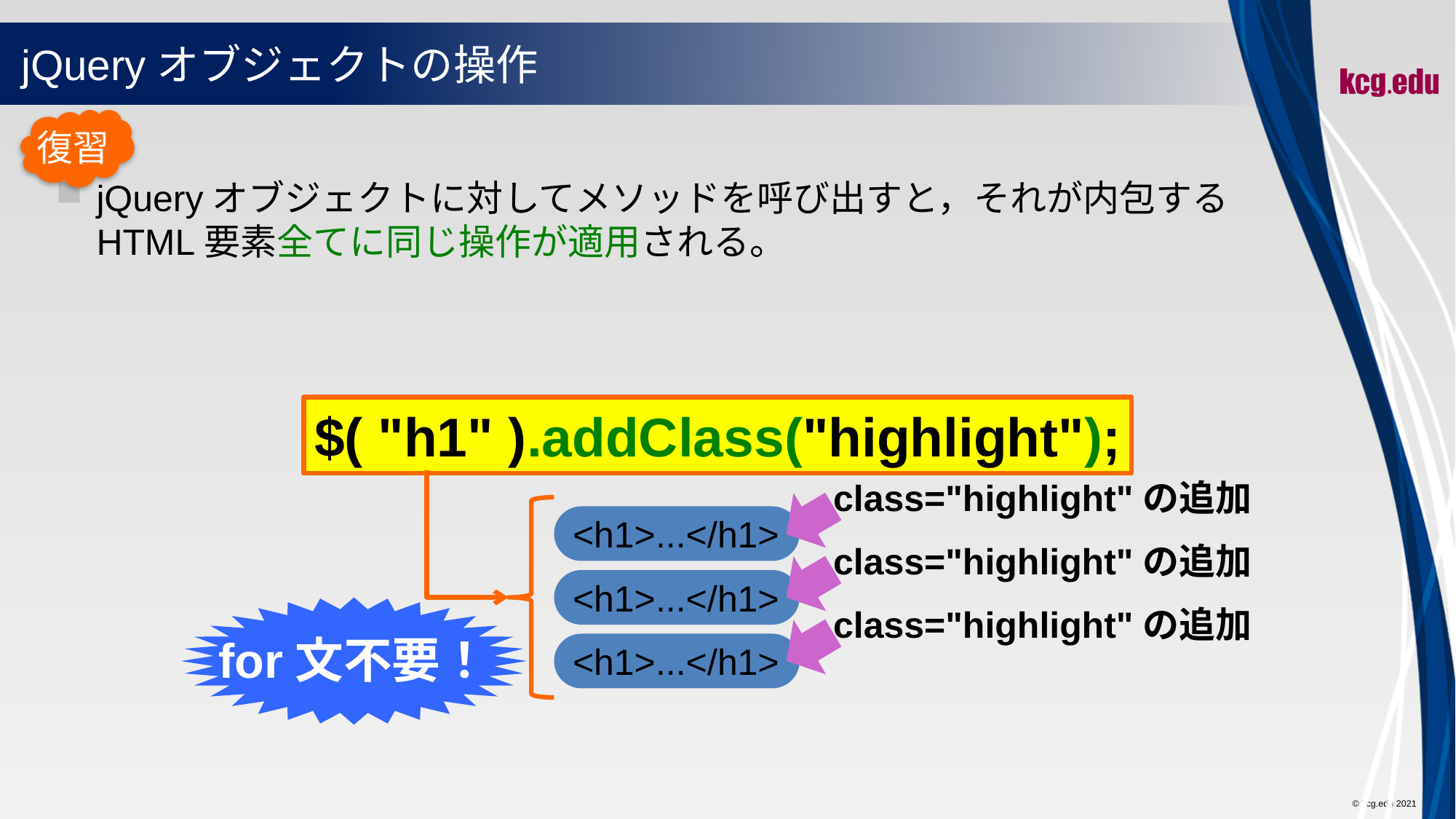

# jQueryオブジェクトの操作
復習
jQueryオブジェクトに対してメソッドを呼び出すと，それが内包するHTML要素全てに同じ操作が適用される。
$( "h1" ).addClass("highlight");

<h1>...</h1>
<h1>...</h1>
<h1>...</h1>
class="highlight"の追加

class="highlight"の追加

class="highlight"の追加

for文不要！